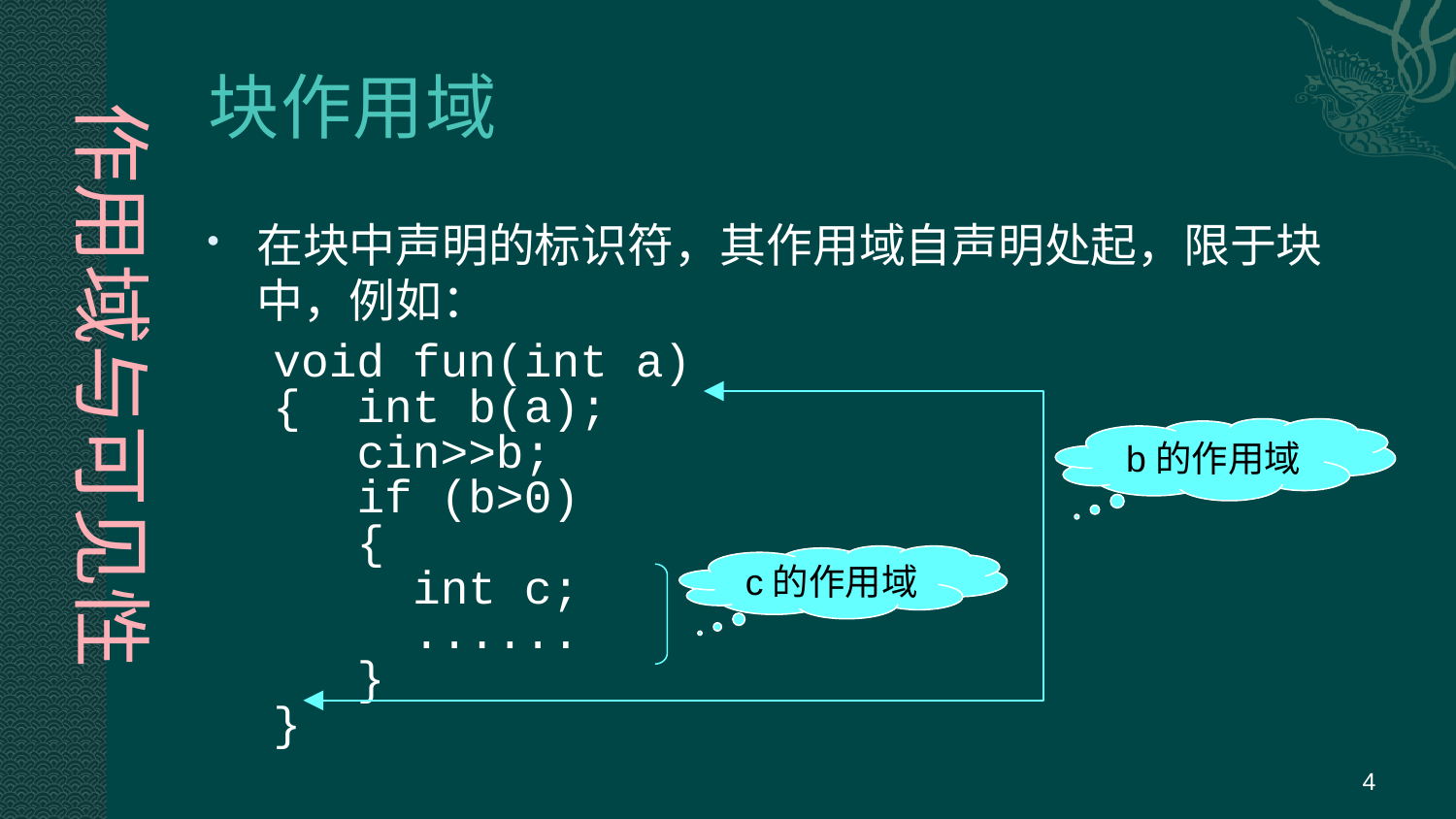

# 块作用域
作用域与可见性
在块中声明的标识符，其作用域自声明处起，限于块中，例如：
void fun(int a)
{  int b(a);
   cin>>b;
   if (b>0)
   {
     int c;
     ......
   }
}

b的作用域
c的作用域

4